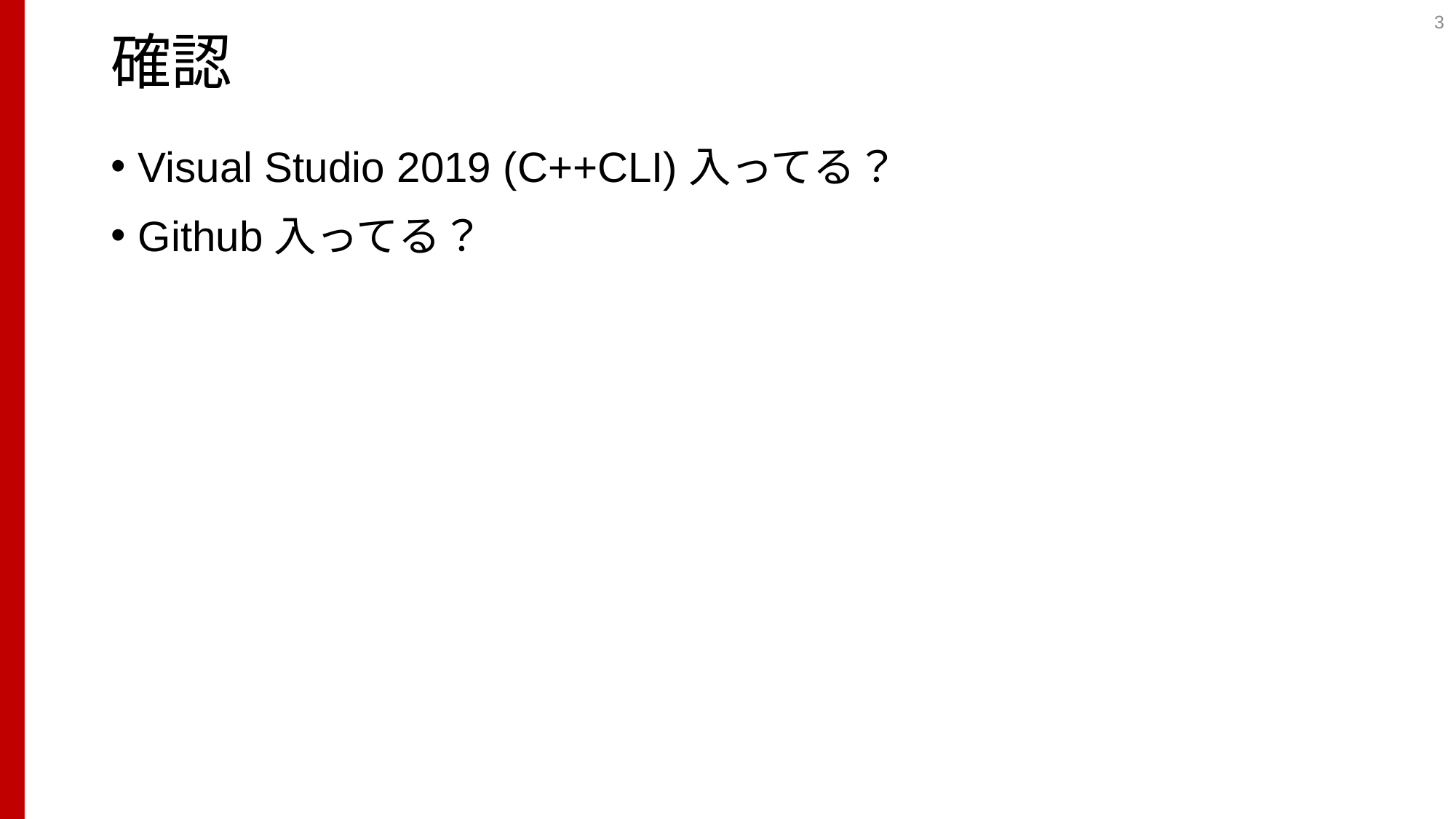

3
# 確認
Visual Studio 2019 (C++CLI)入ってる？
Github入ってる？